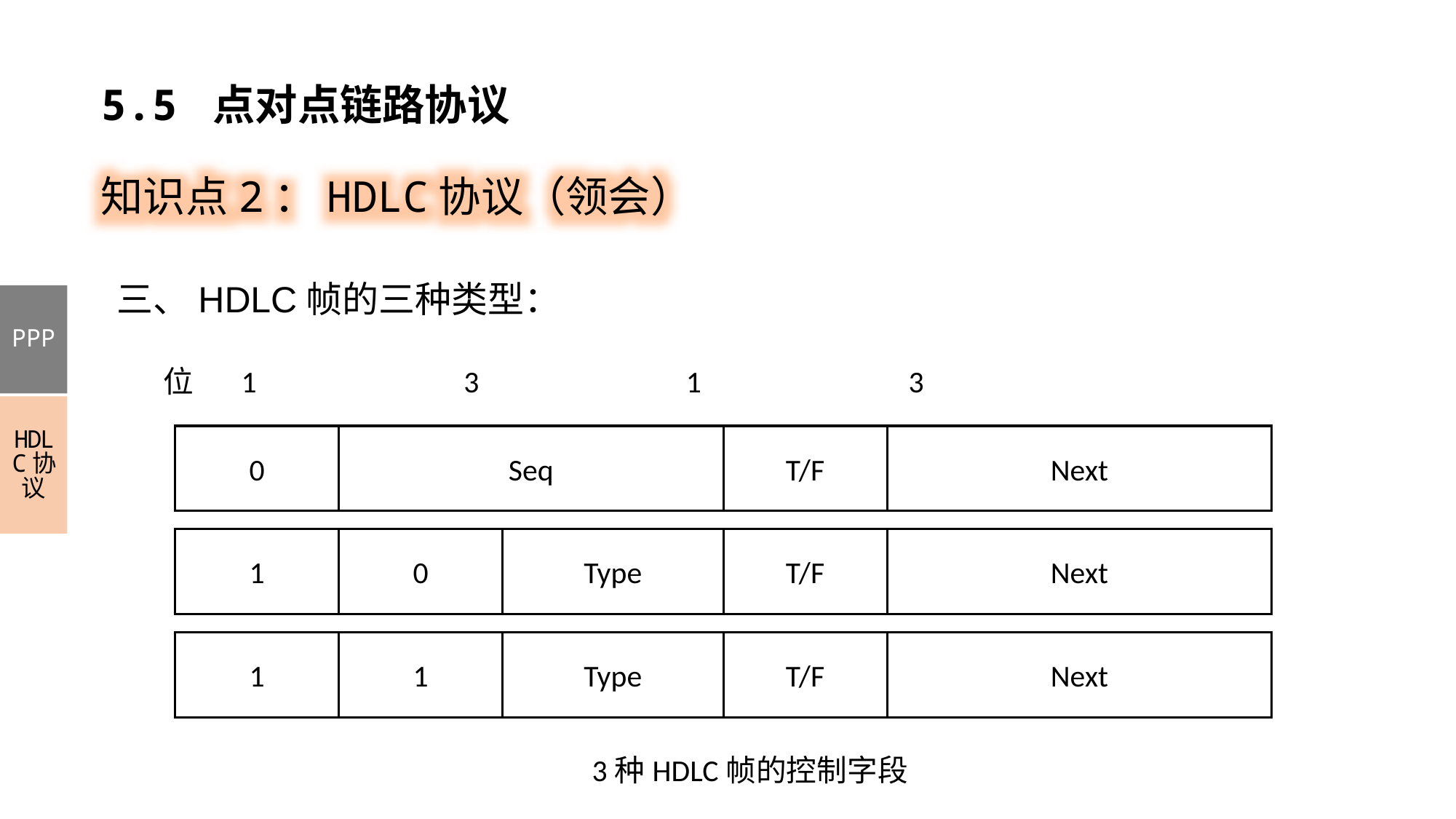

5.5 点对点链路协议
知识点2：HDLC协议（领会）
三、HDLC帧的三种类型：
PPP
HDLC协议
位      1                              3                              1                              3
Next
0
Seq
T/F
T/F
1
0
Type
Next
T/F
1
1
Type
Next
3种HDLC帧的控制字段